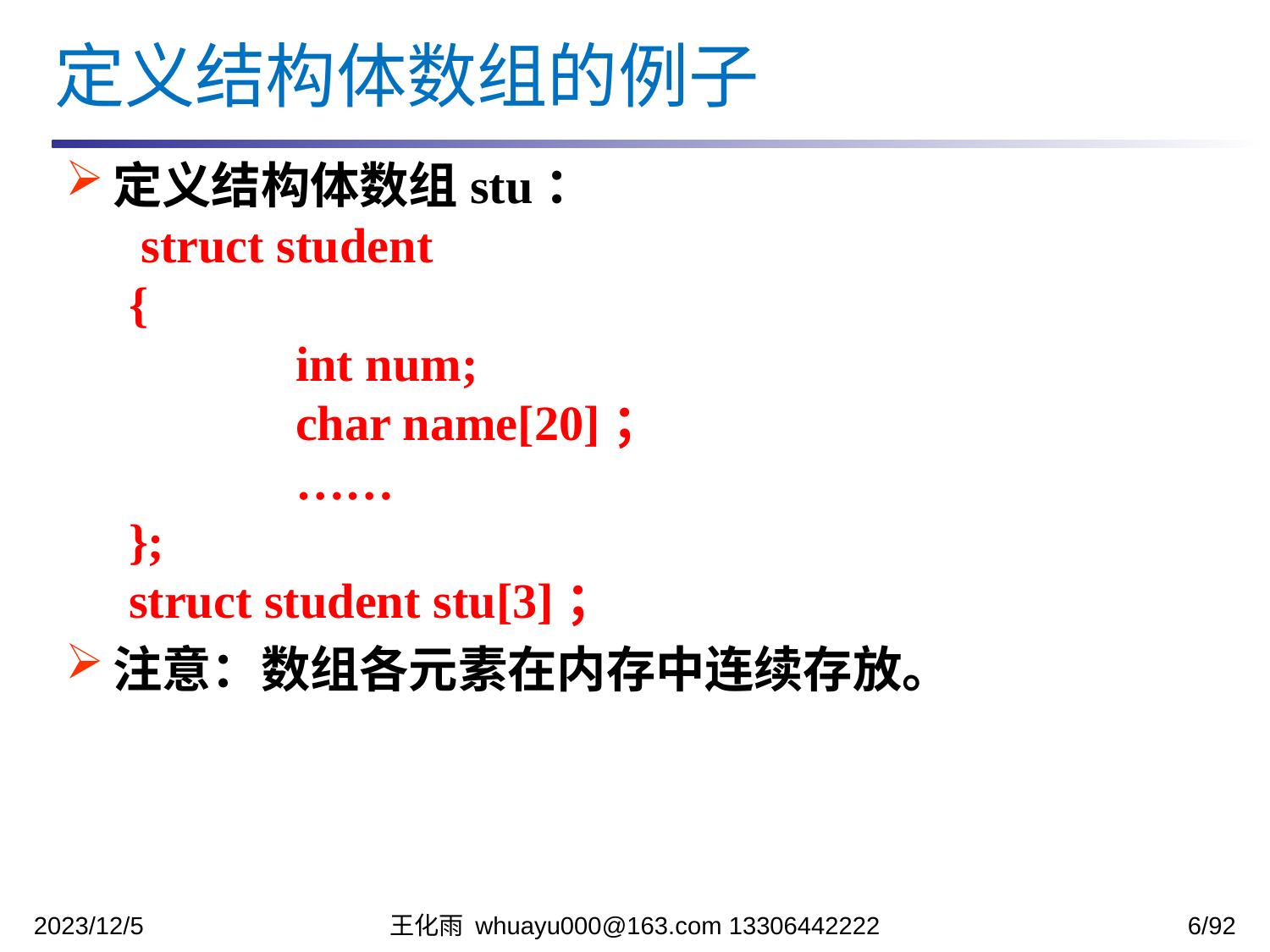

定义结构体数组的例子
定义结构体数组stu：
 struct student
{
		int num;
		char name[20]；
		……
};
struct student stu[3]；
注意：数组各元素在内存中连续存放。
2023/12/5
王化雨 whuayu000@163.com 13306442222
6/92